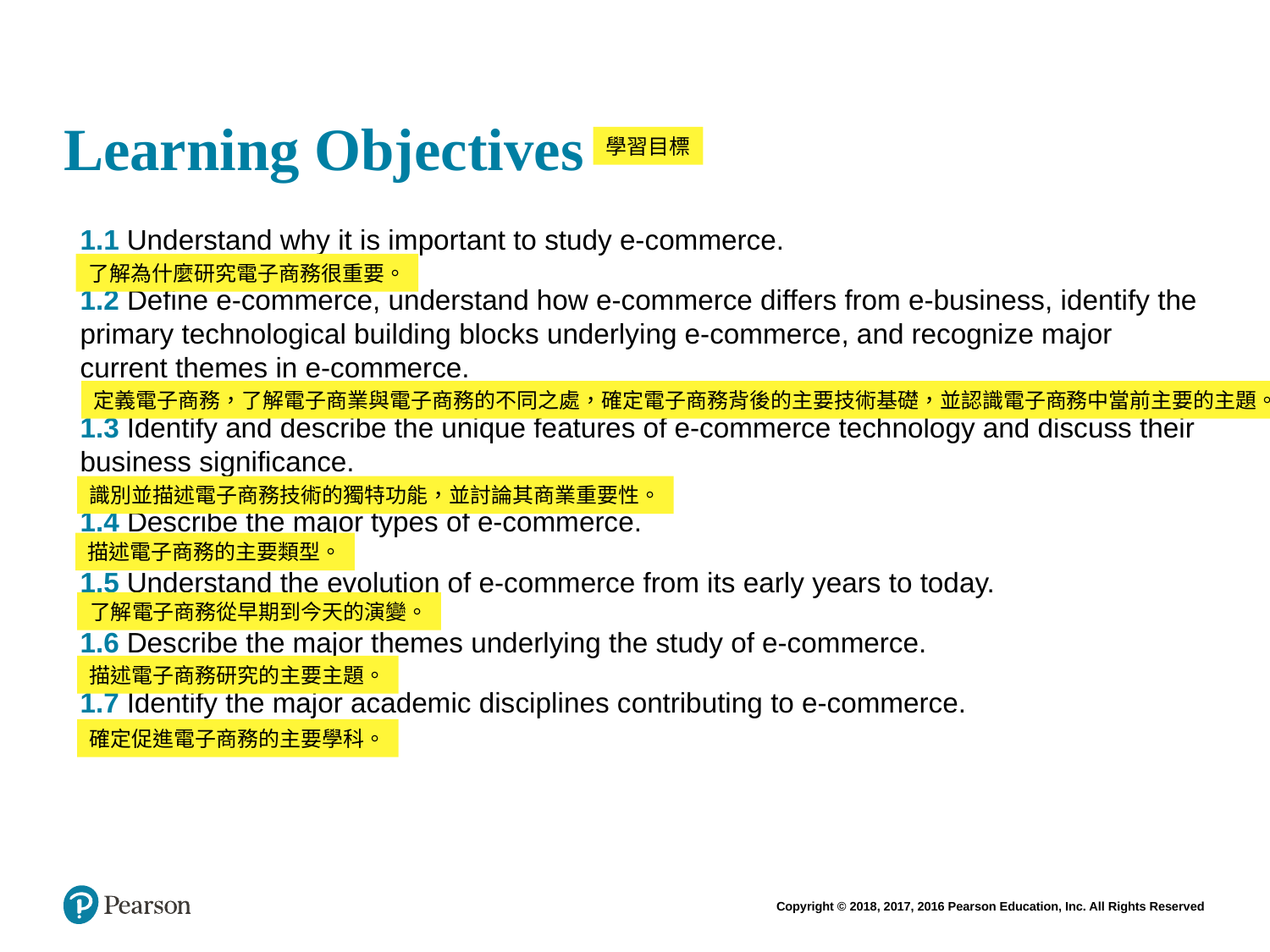

# Learning Objectives
學習目標
1.1 Understand why it is important to study e-commerce.
1.2 Define e-commerce, understand how e-commerce differs from e-business, identify the primary technological building blocks underlying e-commerce, and recognize major current themes in e-commerce.
1.3 Identify and describe the unique features of e-commerce technology and discuss their business significance.
1.4 Describe the major types of e-commerce.
1.5 Understand the evolution of e-commerce from its early years to today.
1.6 Describe the major themes underlying the study of e-commerce.
1.7 Identify the major academic disciplines contributing to e-commerce.
了解為什麼研究電子商務很重要。
定義電子商務，了解電子商業與電子商務的不同之處，確定電子商務背後的主要技術基礎，並認識電子商務中當前主要的主題。
識別並描述電子商務技術的獨特功能，並討論其商業重要性。
描述電子商務的主要類型。
了解電子商務從早期到今天的演變。
描述電子商務研究的主要主題。
確定促進電子商務的主要學科。